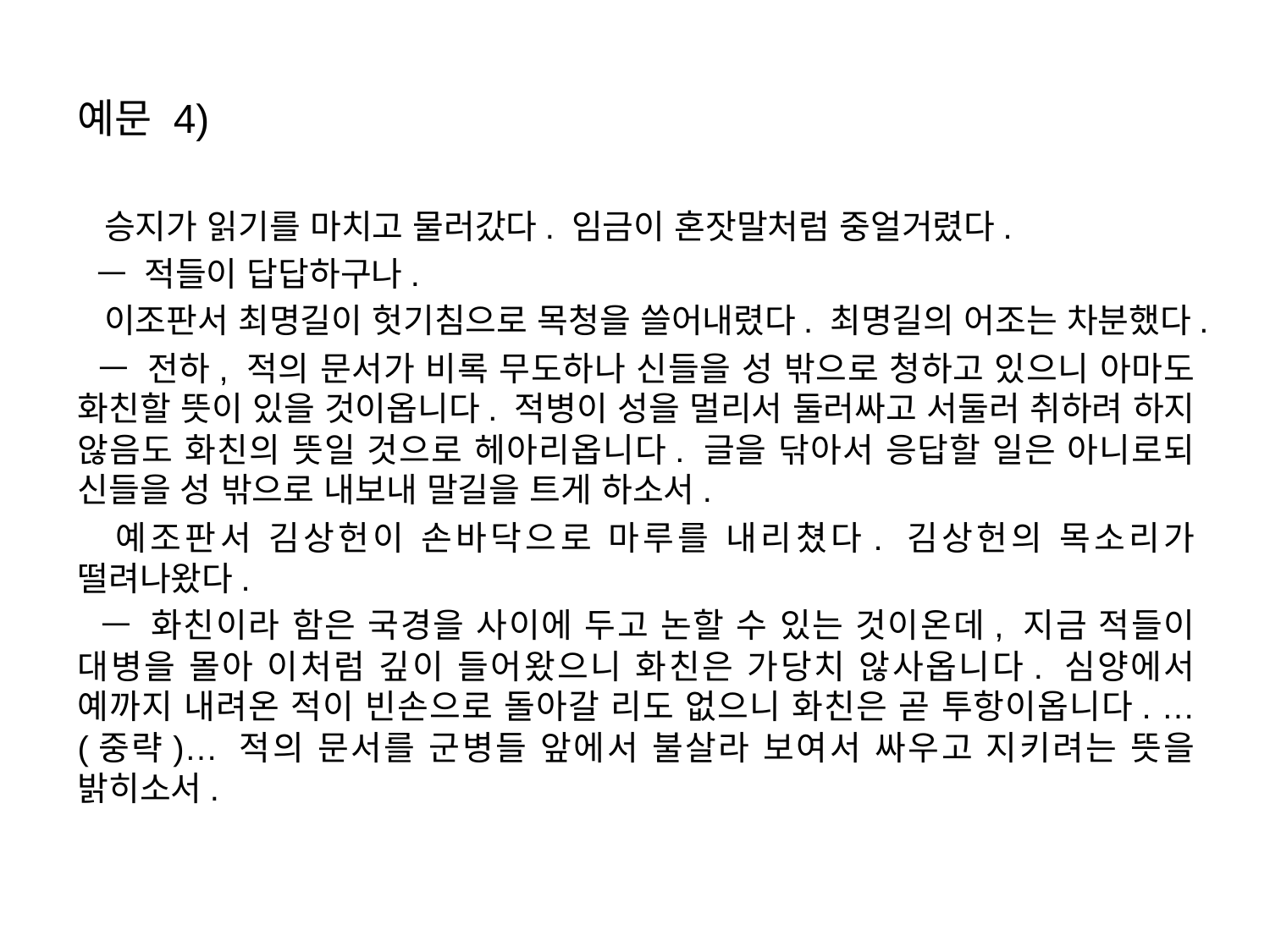

예문 4)

  승지가 읽기를 마치고 물러갔다. 임금이 혼잣말처럼 중얼거렸다.
  — 적들이 답답하구나.
  이조판서 최명길이 헛기침으로 목청을 쓸어내렸다. 최명길의 어조는 차분했다.
  — 전하, 적의 문서가 비록 무도하나 신들을 성 밖으로 청하고 있으니 아마도 화친할 뜻이 있을 것이옵니다. 적병이 성을 멀리서 둘러싸고 서둘러 취하려 하지 않음도 화친의 뜻일 것으로 헤아리옵니다. 글을 닦아서 응답할 일은 아니로되 신들을 성 밖으로 내보내 말길을 트게 하소서.
  예조판서 김상헌이 손바닥으로 마루를 내리쳤다. 김상헌의 목소리가 떨려나왔다.
  — 화친이라 함은 국경을 사이에 두고 논할 수 있는 것이온데, 지금 적들이 대병을 몰아 이처럼 깊이 들어왔으니 화친은 가당치 않사옵니다. 심양에서 예까지 내려온 적이 빈손으로 돌아갈 리도 없으니 화친은 곧 투항이옵니다. …(중략)… 적의 문서를 군병들 앞에서 불살라 보여서 싸우고 지키려는 뜻을 밝히소서.